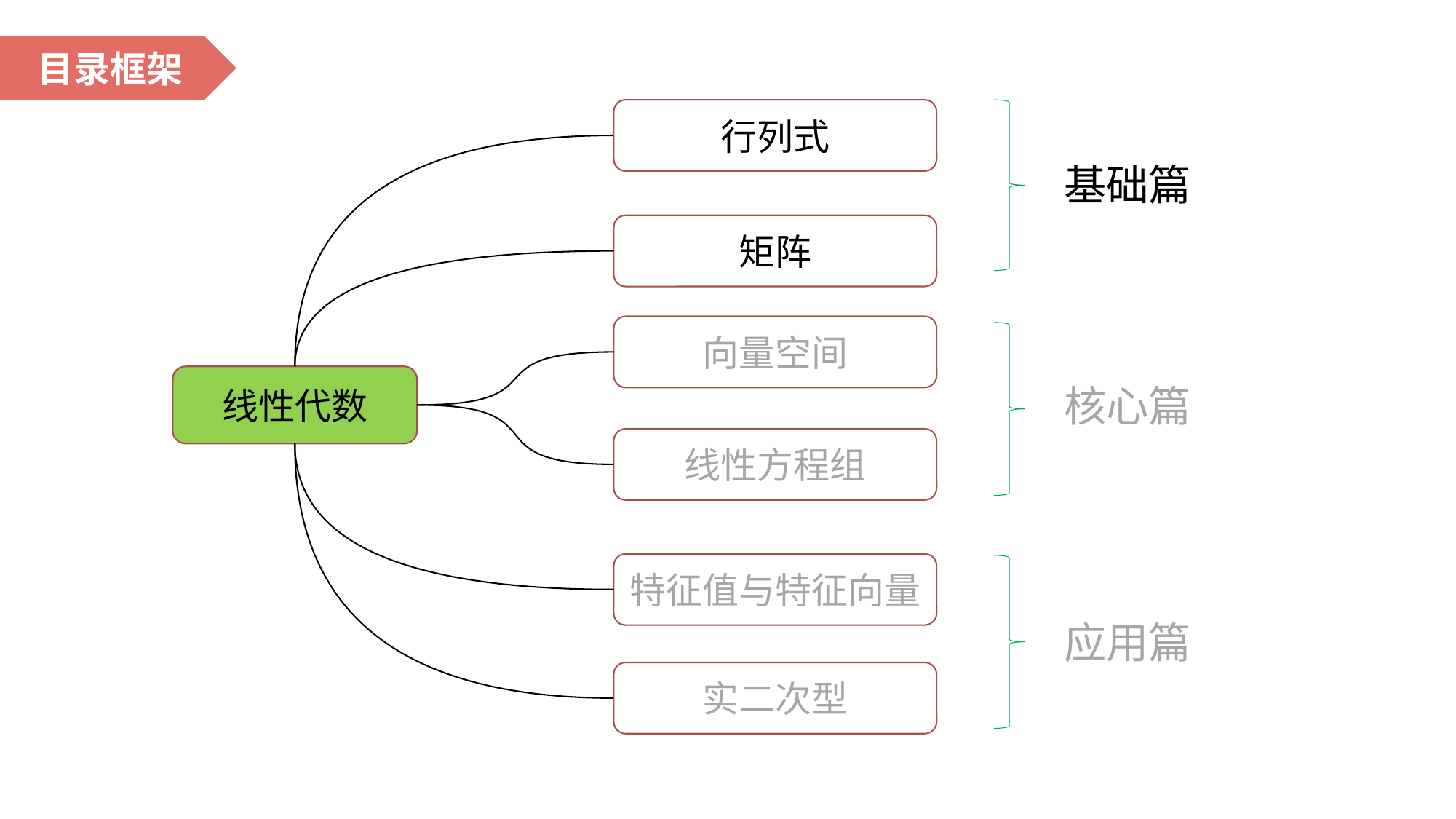

目录框架
行列式
矩阵
向量空间
线性代数
线性方程组
特征值与特征向量
实二次型

基础篇

核心篇

应用篇